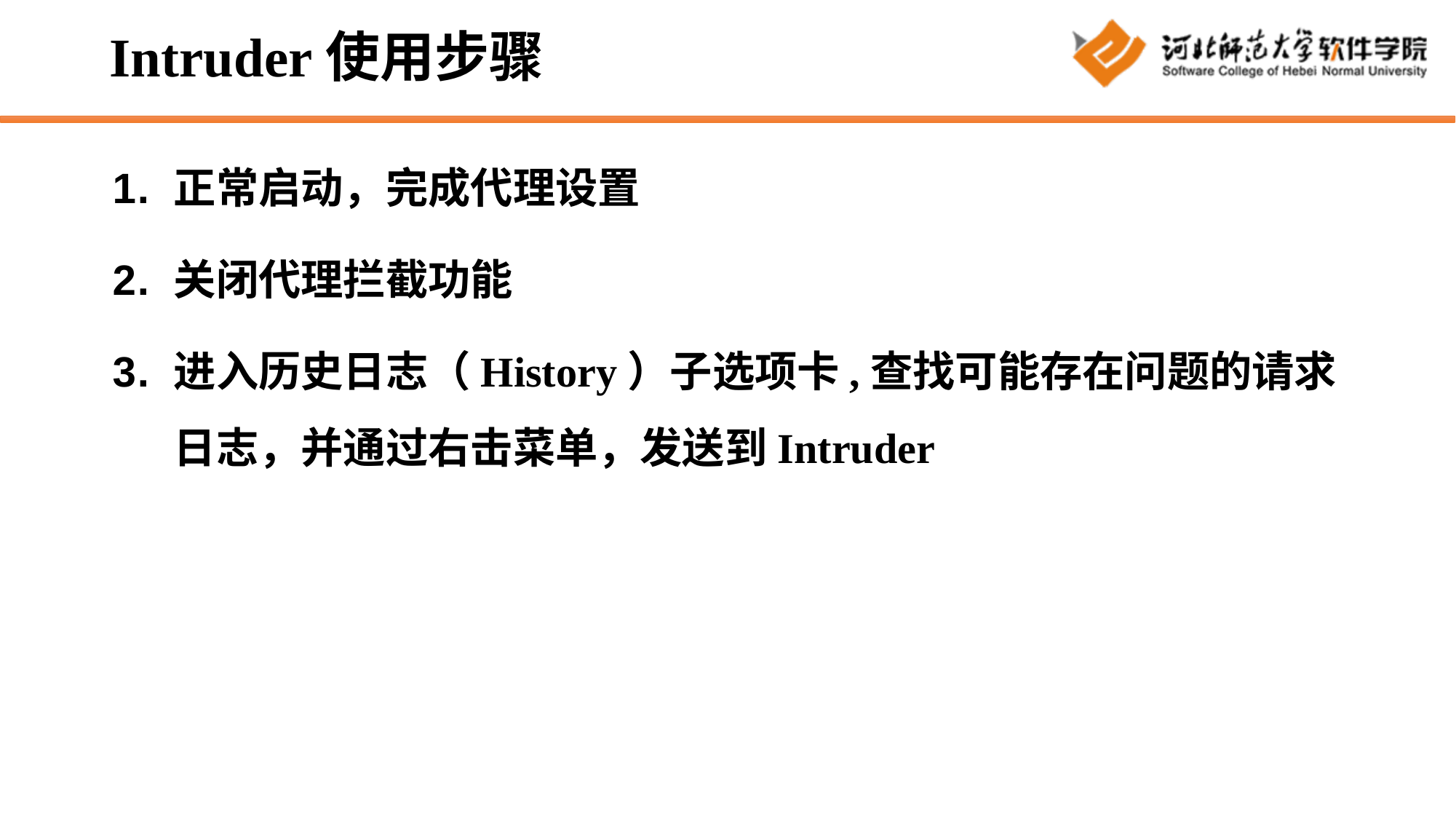

# Intruder使用步骤
正常启动，完成代理设置
关闭代理拦截功能
进入历史日志（History）子选项卡,查找可能存在问题的请求日志，并通过右击菜单，发送到Intruder